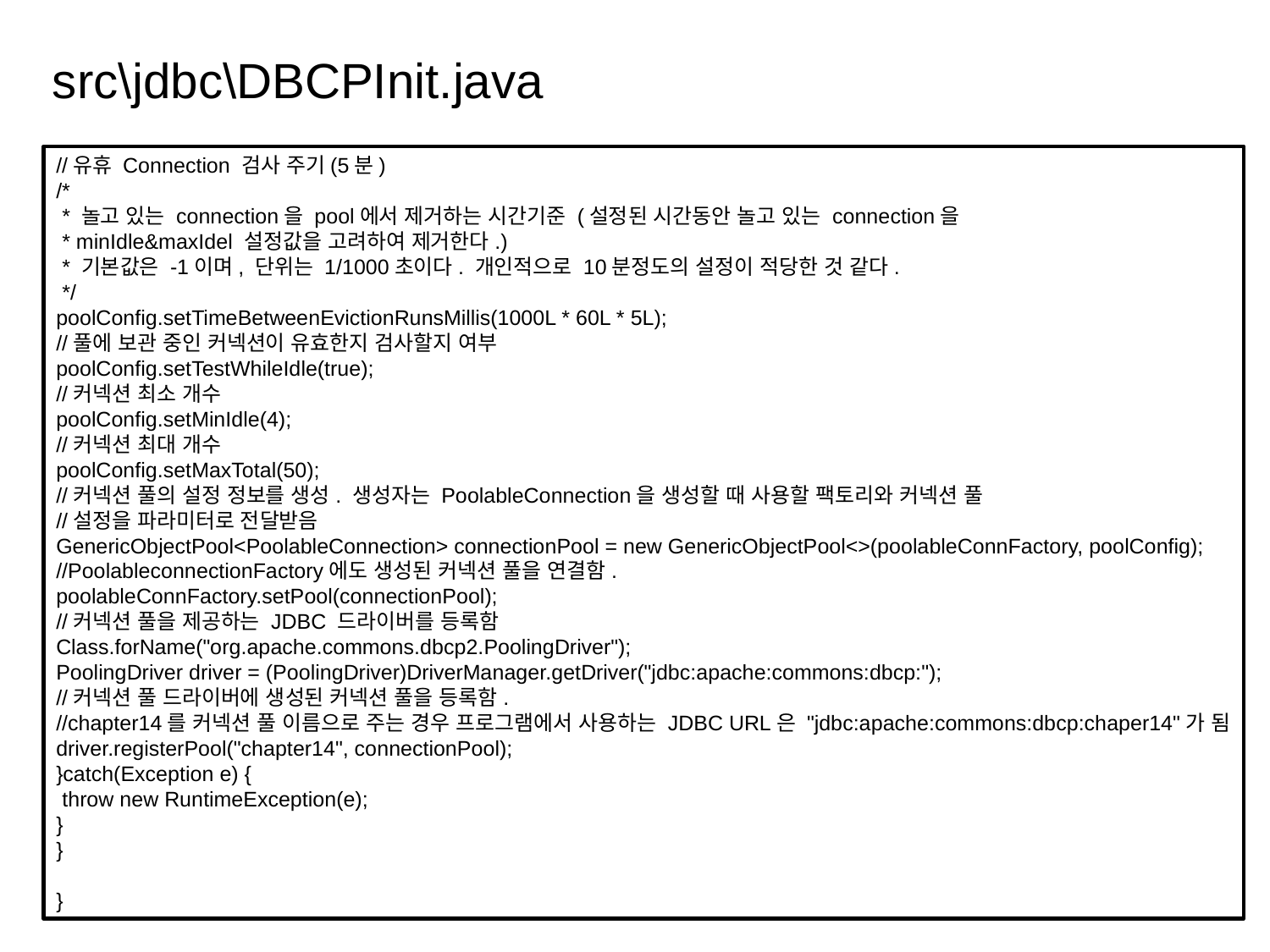

# src\jdbc\DBCPInit.java
//유휴 Connection 검사 주기(5분)
/*
 * 놀고 있는 connection을 pool에서 제거하는 시간기준 (설정된 시간동안 놀고 있는 connection을
 * minIdle&maxIdel 설정값을 고려하여 제거한다.)
 * 기본값은 -1이며, 단위는 1/1000초이다. 개인적으로 10분정도의 설정이 적당한 것 같다.
 */
poolConfig.setTimeBetweenEvictionRunsMillis(1000L * 60L * 5L);
//풀에 보관 중인 커넥션이 유효한지 검사할지 여부
poolConfig.setTestWhileIdle(true);
//커넥션 최소 개수
poolConfig.setMinIdle(4);
//커넥션 최대 개수
poolConfig.setMaxTotal(50);
//커넥션 풀의 설정 정보를 생성. 생성자는 PoolableConnection을 생성할 때 사용할 팩토리와 커넥션 풀
//설정을 파라미터로 전달받음
GenericObjectPool<PoolableConnection> connectionPool = new GenericObjectPool<>(poolableConnFactory, poolConfig);
//PoolableconnectionFactory에도 생성된 커넥션 풀을 연결함.
poolableConnFactory.setPool(connectionPool);
//커넥션 풀을 제공하는 JDBC 드라이버를 등록함
Class.forName("org.apache.commons.dbcp2.PoolingDriver");
PoolingDriver driver = (PoolingDriver)DriverManager.getDriver("jdbc:apache:commons:dbcp:");
//커넥션 풀 드라이버에 생성된 커넥션 풀을 등록함.
//chapter14를 커넥션 풀 이름으로 주는 경우 프로그램에서 사용하는 JDBC URL은 "jdbc:apache:commons:dbcp:chaper14"가 됨
driver.registerPool("chapter14", connectionPool);
}catch(Exception e) {
 throw new RuntimeException(e);
}
}

}